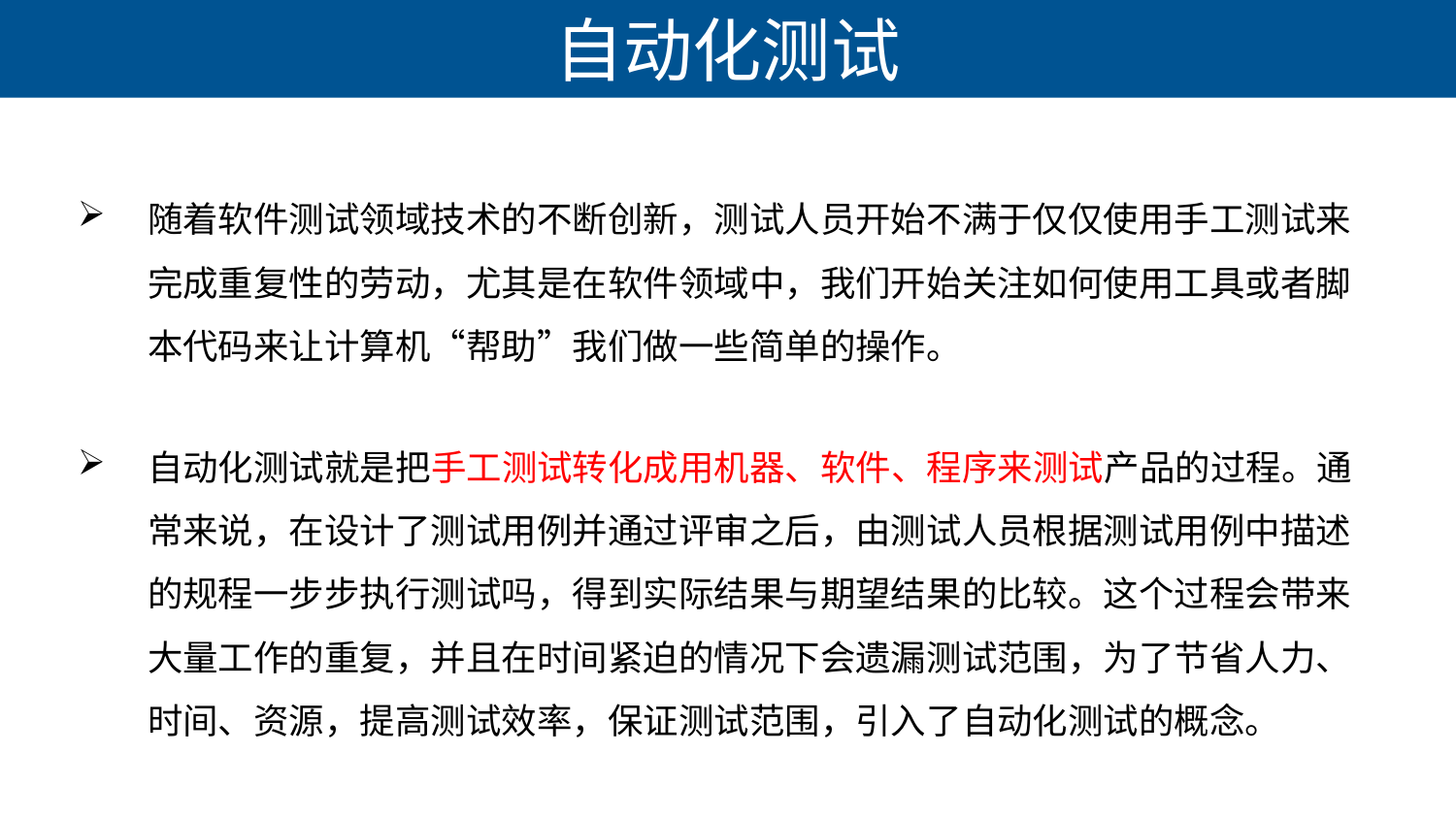

# 自动化测试
随着软件测试领域技术的不断创新，测试人员开始不满于仅仅使用手工测试来完成重复性的劳动，尤其是在软件领域中，我们开始关注如何使用工具或者脚本代码来让计算机“帮助”我们做一些简单的操作。

自动化测试就是把手工测试转化成用机器、软件、程序来测试产品的过程。通常来说，在设计了测试用例并通过评审之后，由测试人员根据测试用例中描述的规程一步步执行测试吗，得到实际结果与期望结果的比较。这个过程会带来大量工作的重复，并且在时间紧迫的情况下会遗漏测试范围，为了节省人力、时间、资源，提高测试效率，保证测试范围，引入了自动化测试的概念。